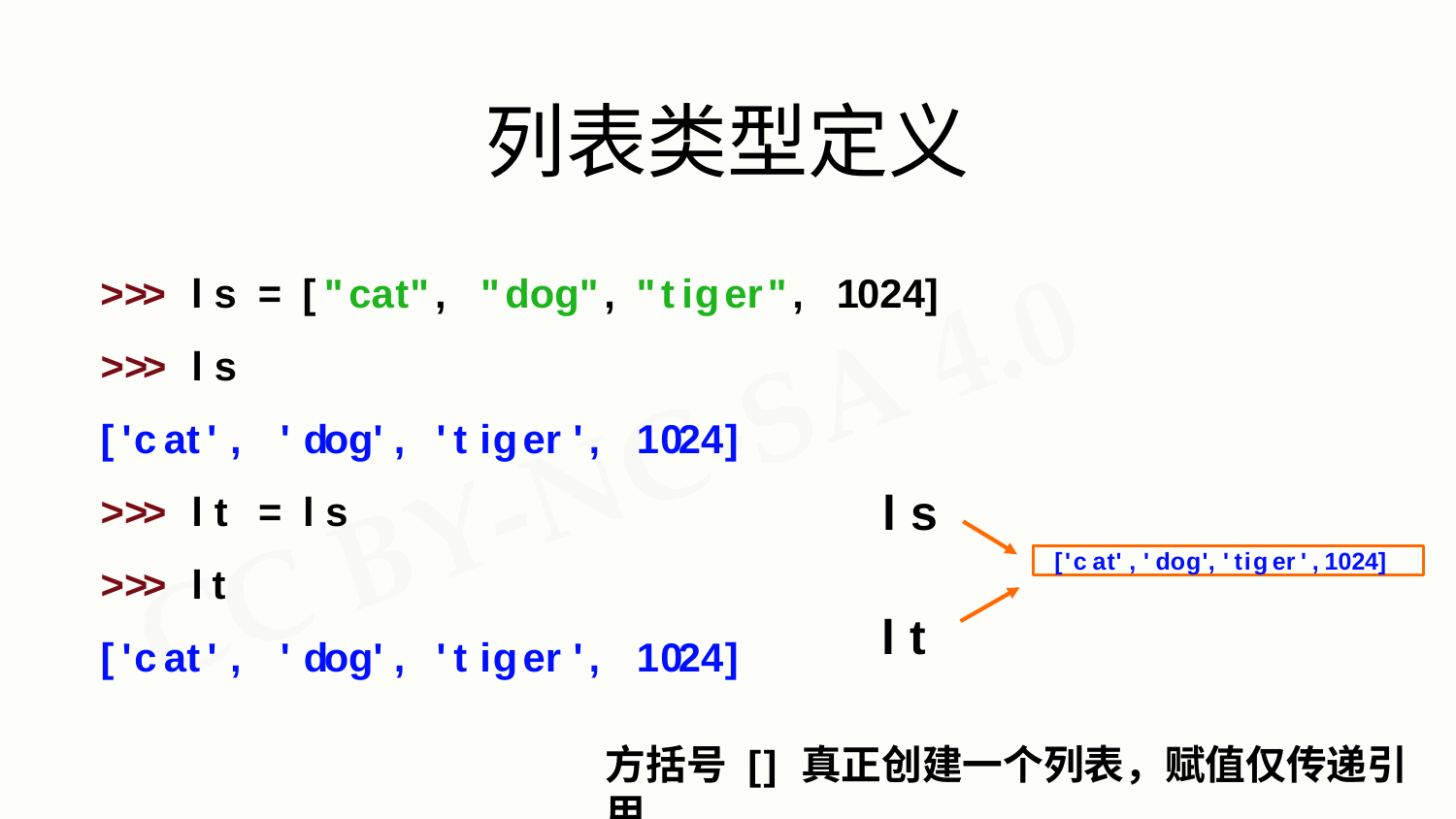

# 列表类型定义
>>>	ls	=	["cat",	"dog",	"tiger",	1024]
>>>	ls
['cat',	'dog',	'tiger',	1024]

ls
>>>	lt	=	ls
>>>	lt
['cat',	'dog',	'tiger',	1024]

['cat','dog','tiger',1024]

lt
方括号 [] 真正创建一个列表，赋值仅传递引用